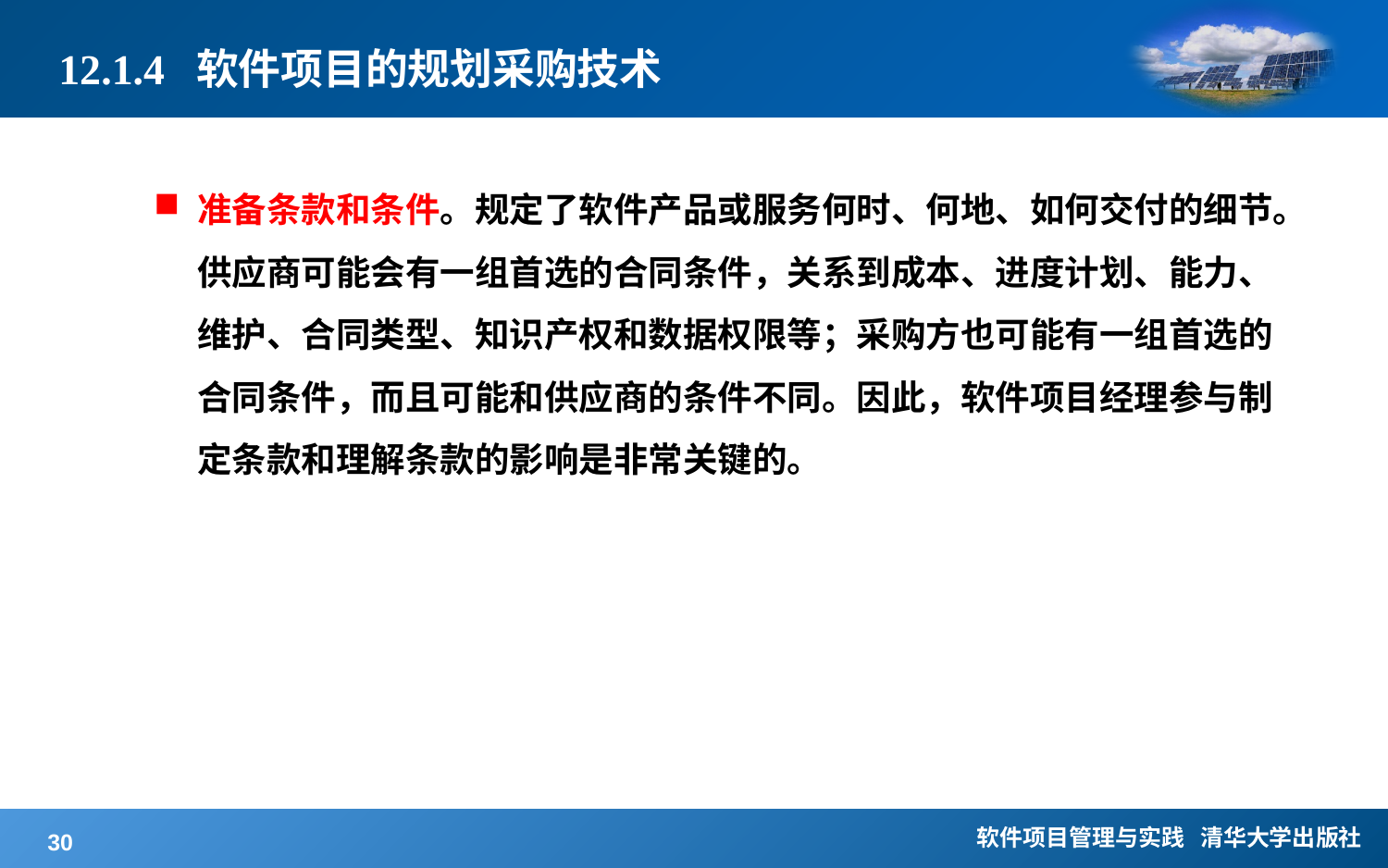

# 12.1.4  软件项目的规划采购技术
准备条款和条件。规定了软件产品或服务何时、何地、如何交付的细节。供应商可能会有一组首选的合同条件，关系到成本、进度计划、能力、维护、合同类型、知识产权和数据权限等；采购方也可能有一组首选的合同条件，而且可能和供应商的条件不同。因此，软件项目经理参与制定条款和理解条款的影响是非常关键的。